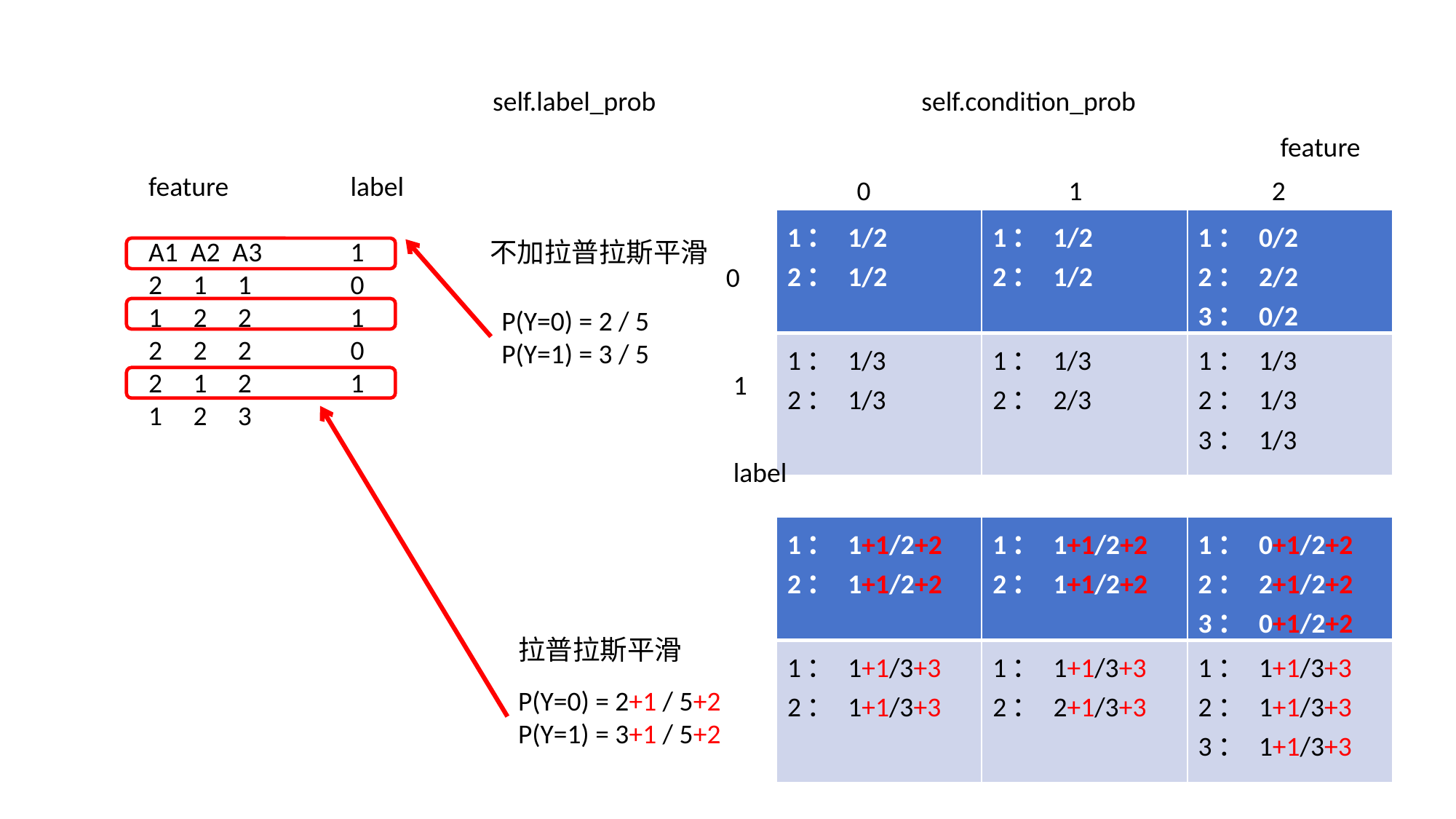

self.label_prob
self.condition_prob
feature
feature
A1  A2  A3
2     1     1
1     2     2
2     2     2
2     1     2
1     2     3
label

1
0
1
0
1
0
1
2
| 1： 1/2 2： 1/2 | 1： 1/2 2： 1/2 | 1： 0/2 2： 2/2 3： 0/2 |
| --- | --- | --- |
| 1： 1/3 2： 1/3 | 1： 1/3 2： 2/3 | 1： 1/3 2： 1/3 3： 1/3 |
不加拉普拉斯平滑

0

P(Y=0) = 2 / 5
P(Y=1) = 3 / 5
1
v
label
| 1： 1+1/2+2 2： 1+1/2+2 | 1： 1+1/2+2 2： 1+1/2+2 | 1： 0+1/2+2 2： 2+1/2+2 3： 0+1/2+2 |
| --- | --- | --- |
| 1： 1+1/3+3 2： 1+1/3+3 | 1： 1+1/3+3 2： 2+1/3+3 | 1： 1+1/3+3 2： 1+1/3+3 3： 1+1/3+3 |
拉普拉斯平滑
P(Y=0) = 2+1 / 5+2
P(Y=1) = 3+1 / 5+2